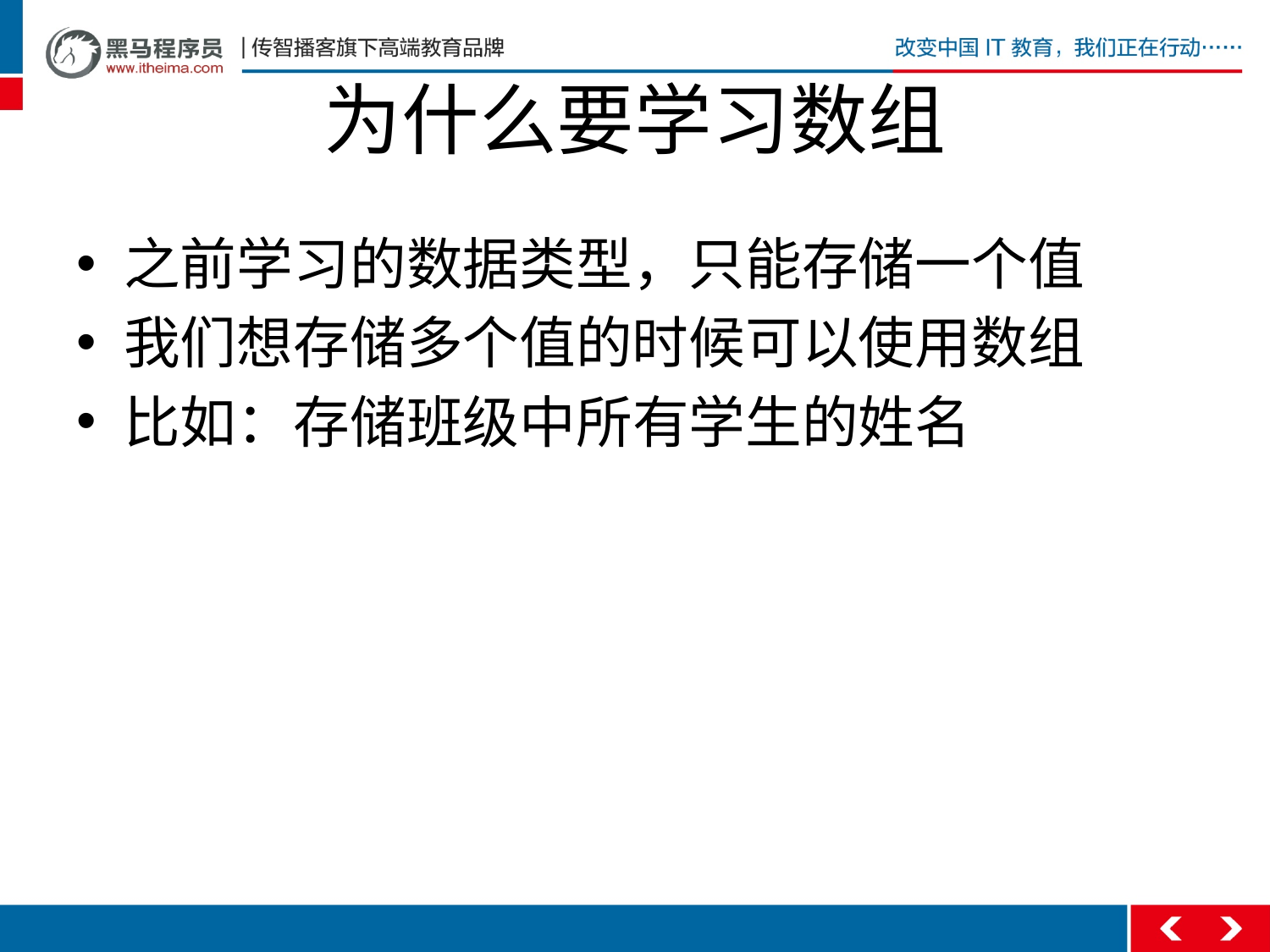

# 为什么要学习数组
之前学习的数据类型，只能存储一个值
我们想存储多个值的时候可以使用数组
比如：存储班级中所有学生的姓名